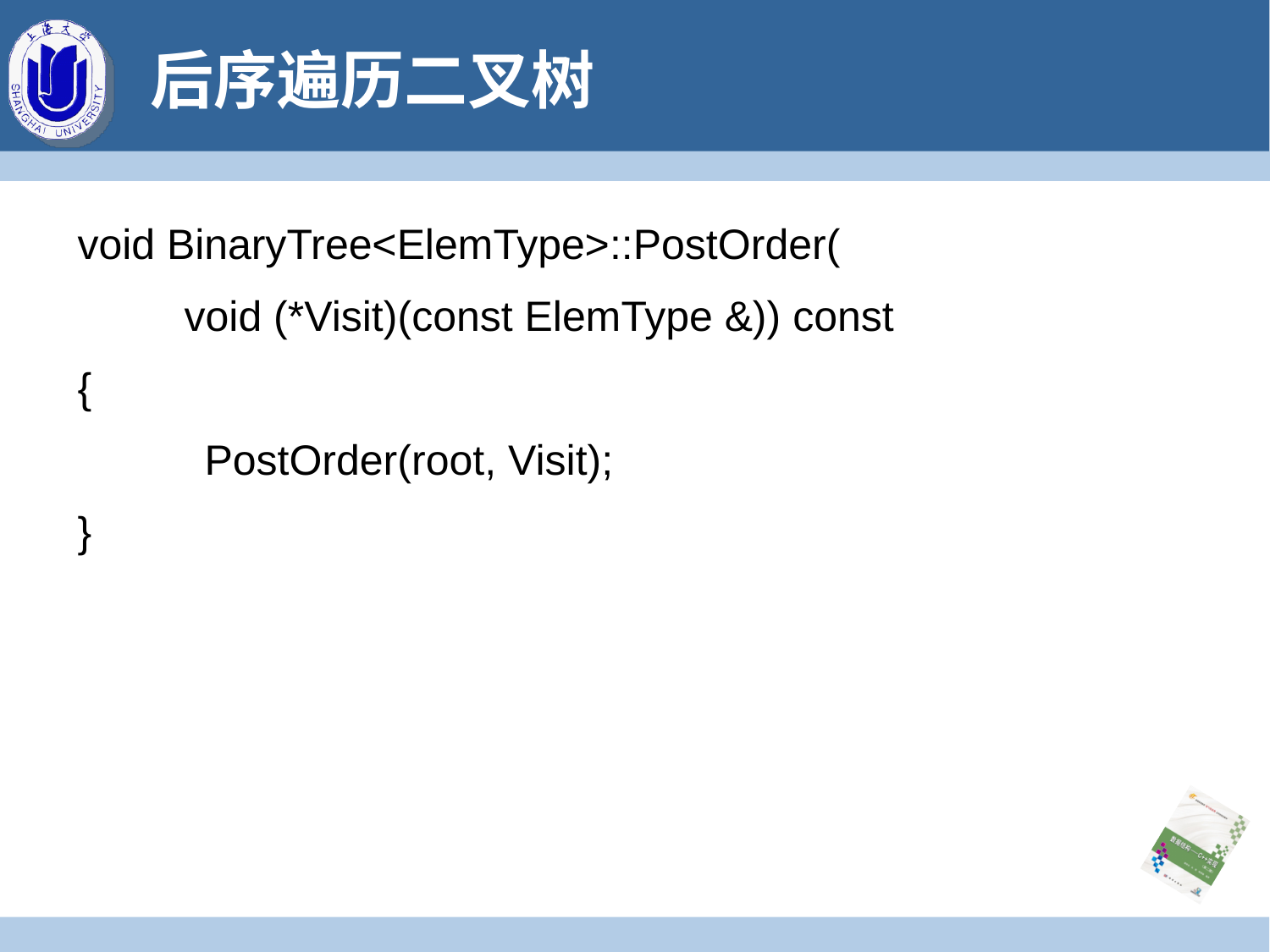

# 后序遍历二叉树
void BinaryTree<ElemType>::PostOrder(
         void (*Visit)(const ElemType &)) const
{
	PostOrder(root, Visit);
}